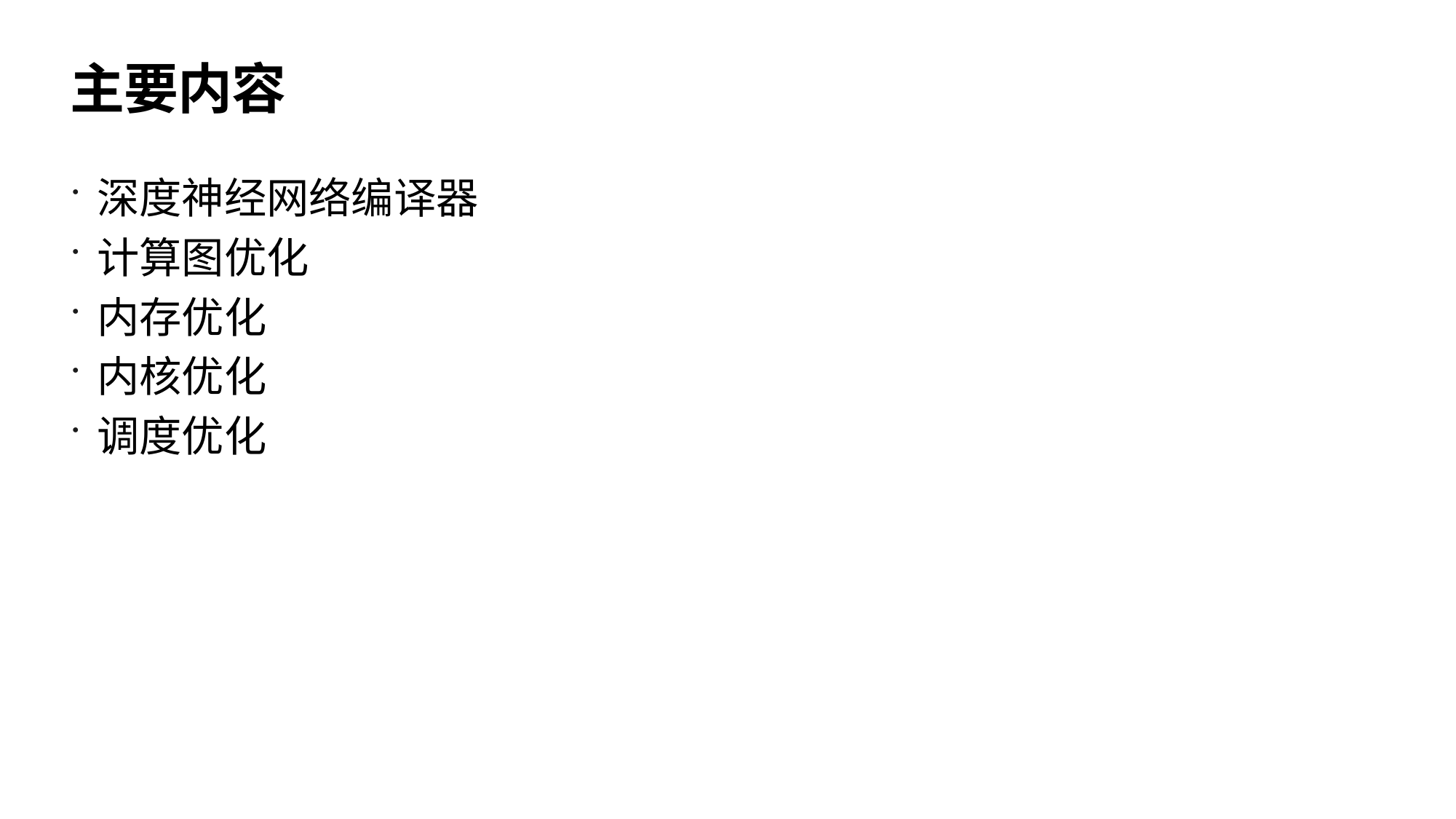

# 主要内容
深度神经网络编译器
计算图优化
内存优化
内核优化
调度优化